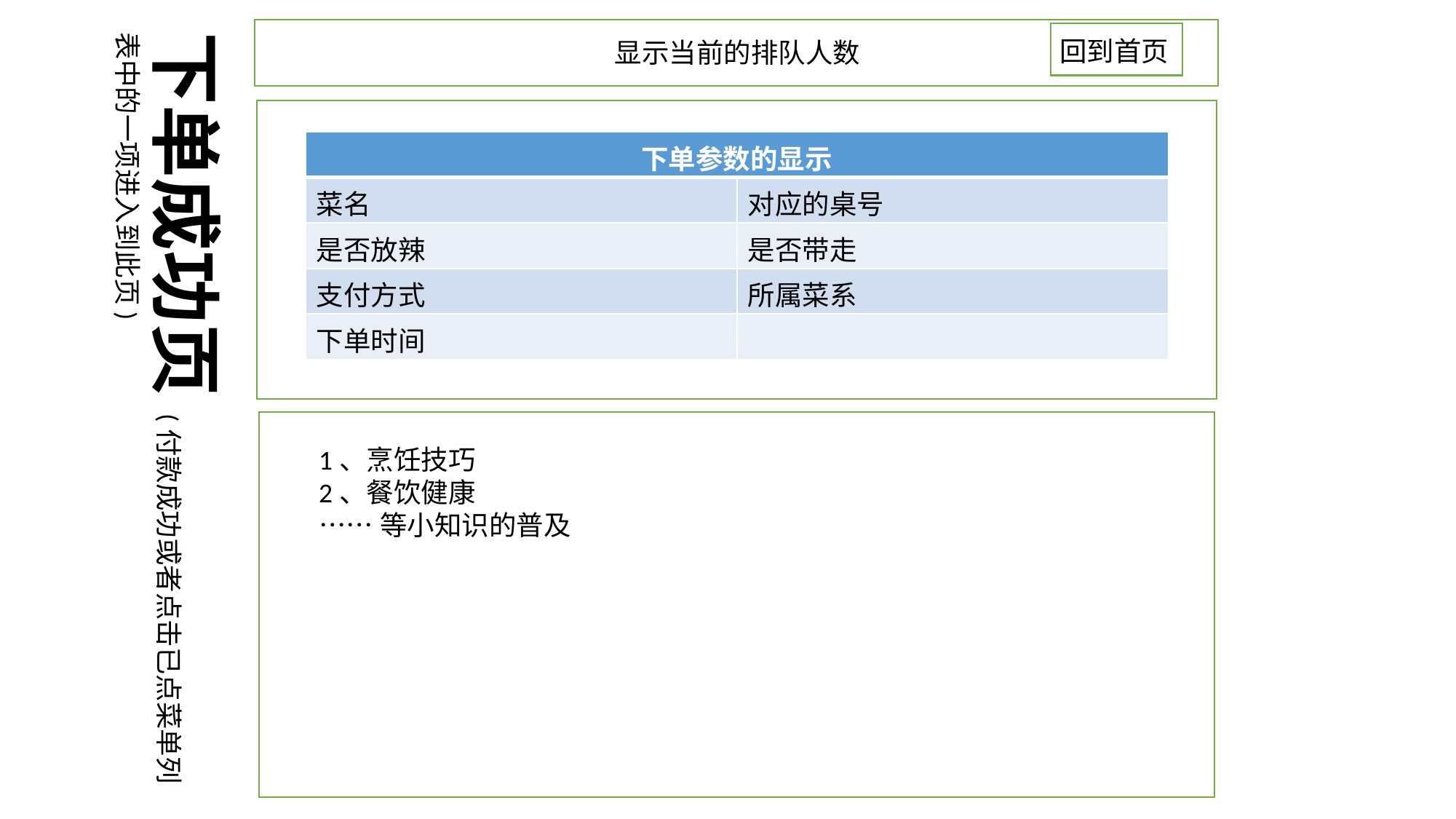

下单成功页(付款成功或者点击已点菜单列表中的一项进入到此页)

回到首页
显示当前的排队人数

| 下单参数的显示 |  |
| --- | --- |
| 菜名 | 对应的桌号 |
| 是否放辣 | 是否带走 |
| 支付方式 | 所属菜系 |
| 下单时间 |  |

1、烹饪技巧
2、餐饮健康
……等小知识的普及